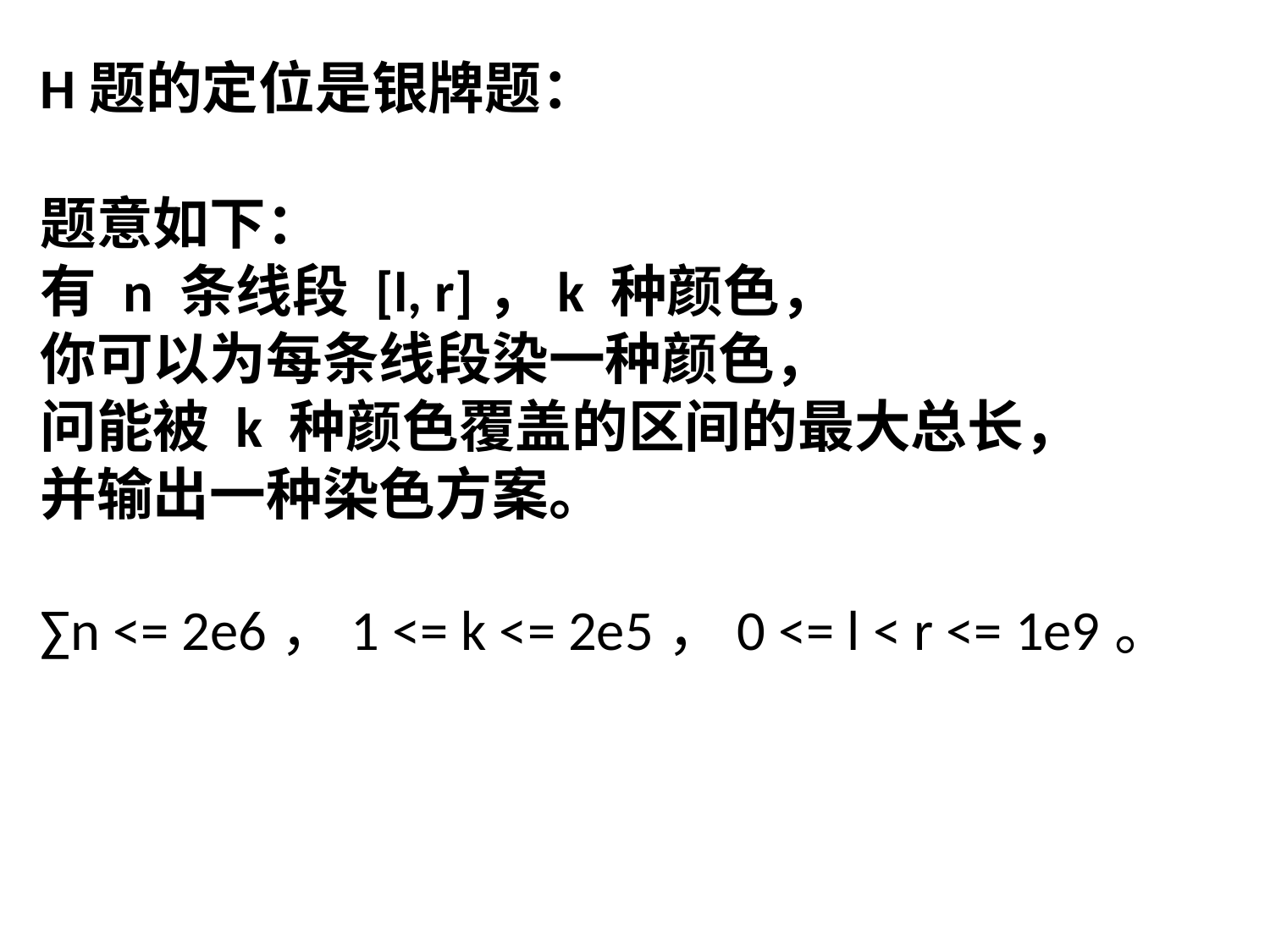

H题的定位是银牌题：

题意如下：
有 n 条线段 [l, r]，k 种颜色，
你可以为每条线段染一种颜色，
问能被 k 种颜色覆盖的区间的最大总长，
并输出一种染色方案。

∑n <= 2e6，1 <= k <= 2e5，0 <= l < r <= 1e9。